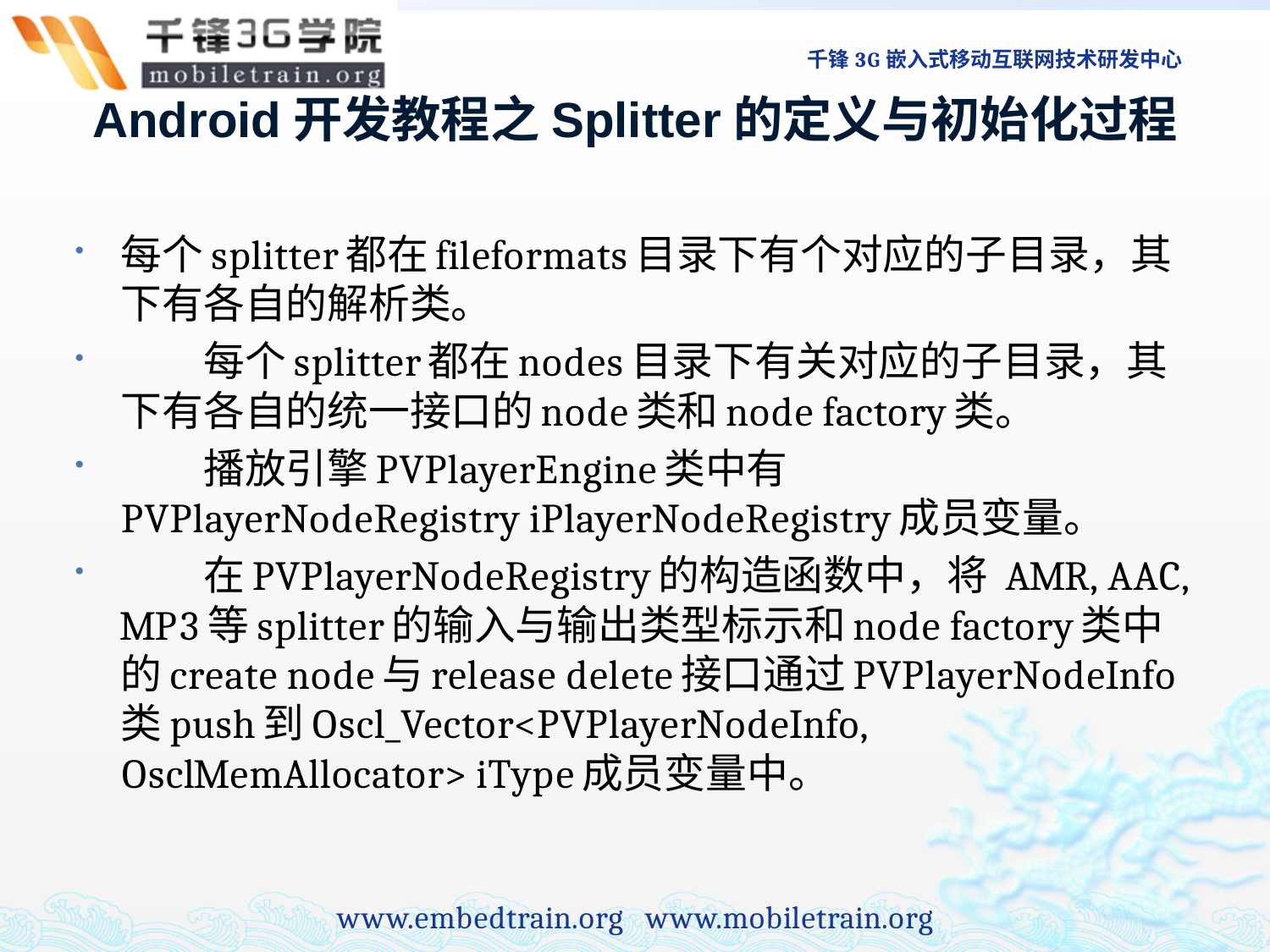

# Android开发教程之Splitter的定义与初始化过程
每个splitter都在fileformats目录下有个对应的子目录，其下有各自的解析类。
　　每个splitter都在nodes目录下有关对应的子目录，其下有各自的统一接口的node类和node factory类。
　　播放引擎PVPlayerEngine类中有PVPlayerNodeRegistry iPlayerNodeRegistry成员变量。
　　在PVPlayerNodeRegistry的构造函数中，将 AMR, AAC, MP3等splitter的输入与输出类型标示和node factory类中的create node与release delete接口通过PVPlayerNodeInfo类push到Oscl_Vector<PVPlayerNodeInfo, OsclMemAllocator> iType成员变量中。